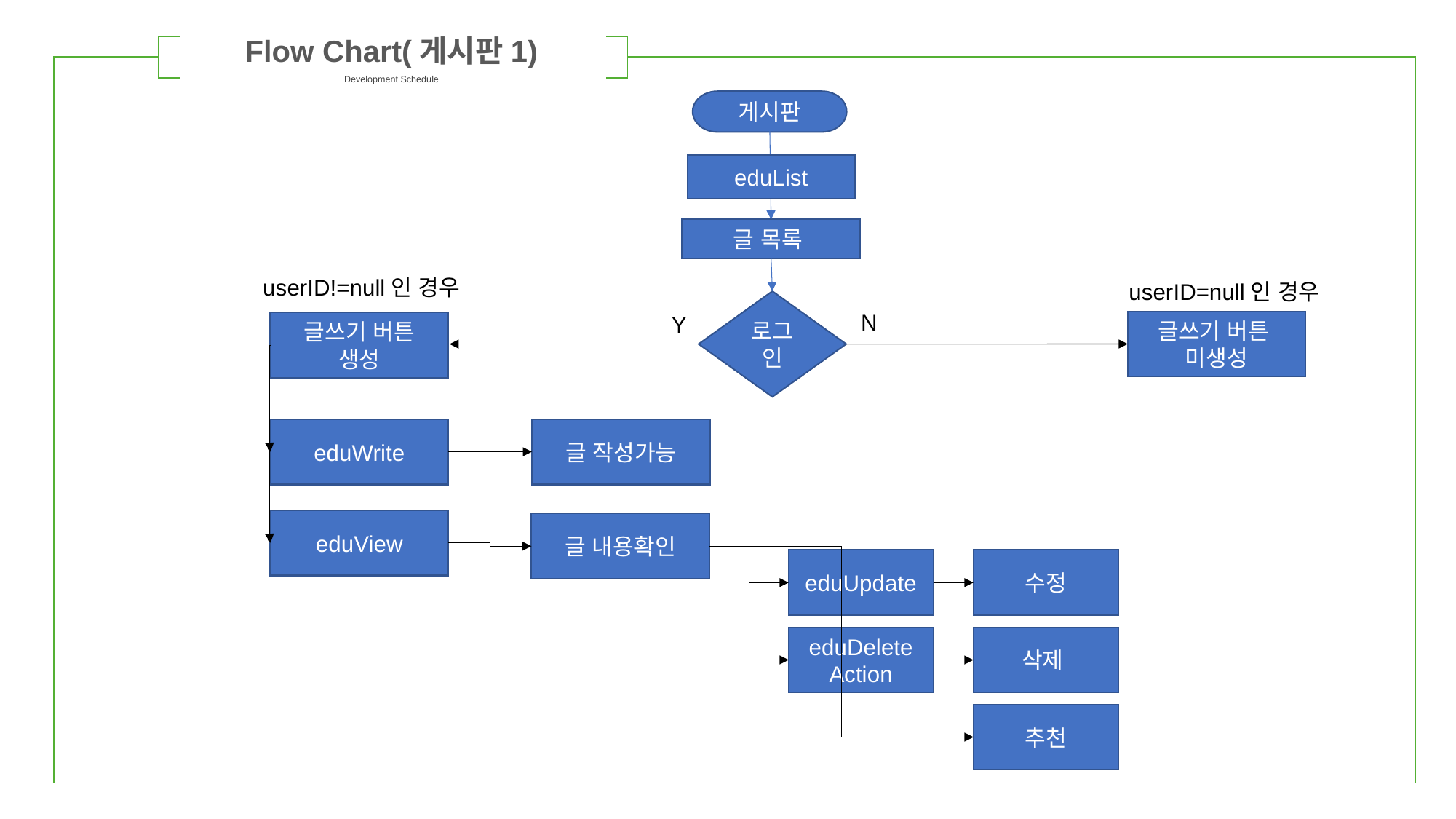

Flow Chart(게시판1)
Development Schedule
|  |  |  |
| --- | --- | --- |

게시판
eduList
글 목록
userID!=null인 경우
userID=null인 경우
로그인
N
Y
글쓰기 버튼
미생성
글쓰기 버튼
생성
글 작성가능
eduWrite
eduView
글 내용확인
eduUpdate
수정
eduDelete
Action
삭제
추천